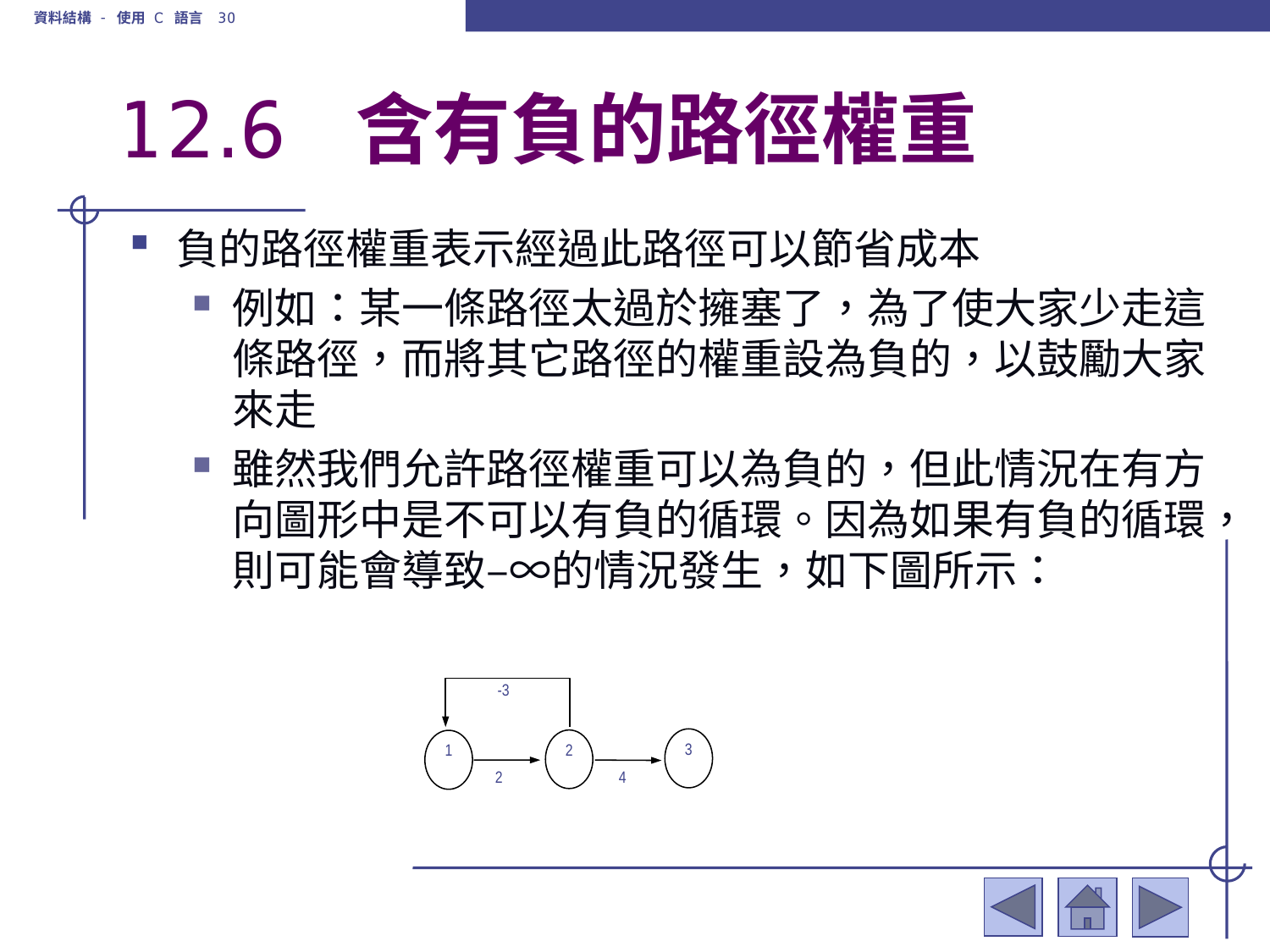

資料結構 - 使用 C 語言   30
# 12.6  含有負的路徑權重
負的路徑權重表示經過此路徑可以節省成本
例如：某一條路徑太過於擁塞了，為了使大家少走這條路徑，而將其它路徑的權重設為負的，以鼓勵大家來走
雖然我們允許路徑權重可以為負的，但此情況在有方向圖形中是不可以有負的循環。因為如果有負的循環，則可能會導致–∞的情況發生，如下圖所示：
-3

3
2
1
2
4